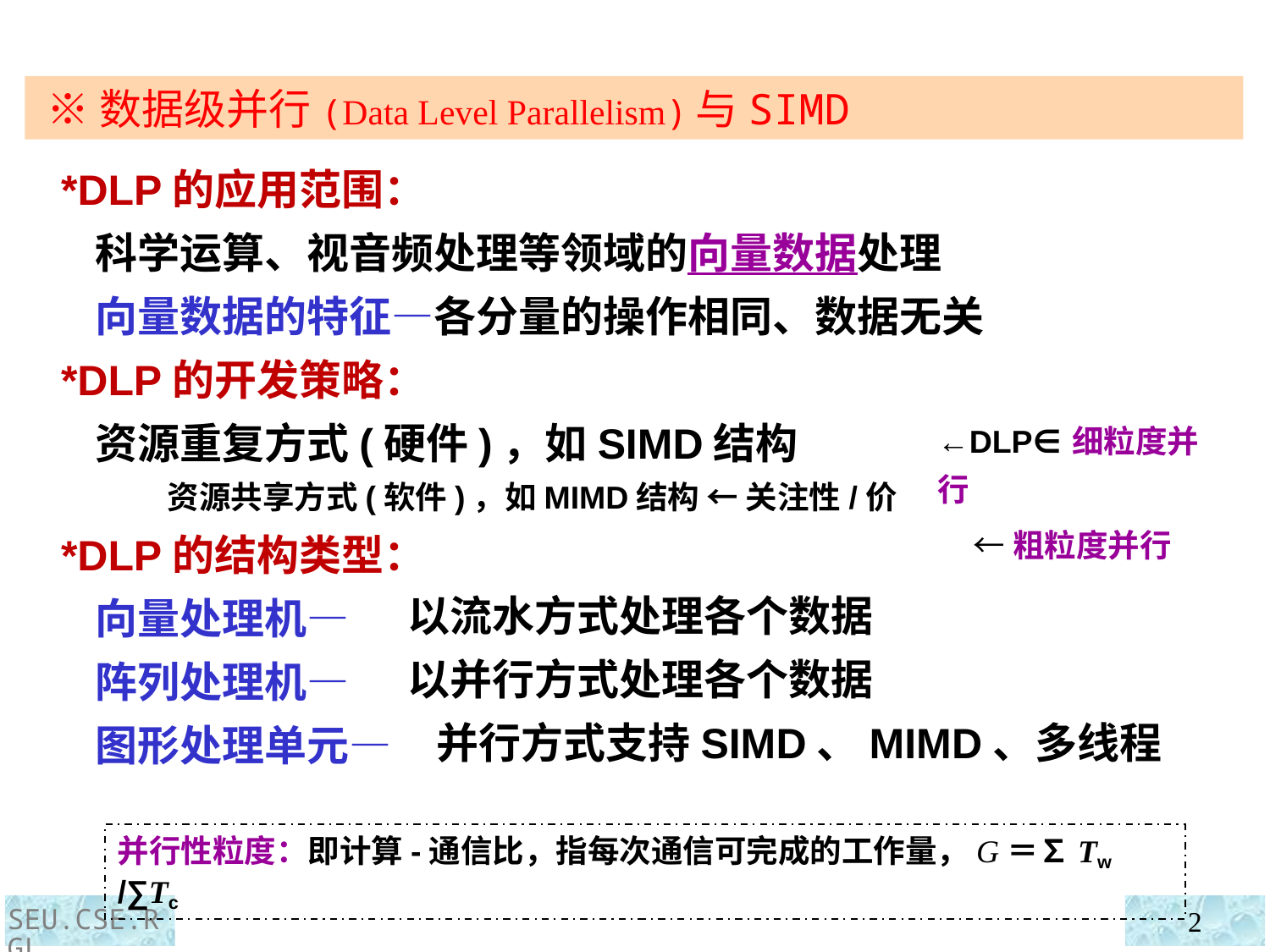

※数据级并行(Data Level Parallelism)与SIMD
  *DLP的应用范围：
     科学运算、视音频处理等领域的向量数据处理
     向量数据的特征—各分量的操作相同、数据无关
  *DLP的开发策略：
     资源重复方式(硬件)，如SIMD结构
                 资源共享方式(软件)，如MIMD结构 ← 关注性/价
  *DLP的结构类型：
     向量处理机—
     阵列处理机—
     图形处理单元—
←DLP∈细粒度并行
     ←粗粒度并行
以流水方式处理各个数据
以并行方式处理各个数据
  并行方式支持SIMD、MIMD、多线程
并行性粒度：即计算-通信比，指每次通信可完成的工作量，G＝∑Tw /∑Tc
SEU.CSE.RGL
2